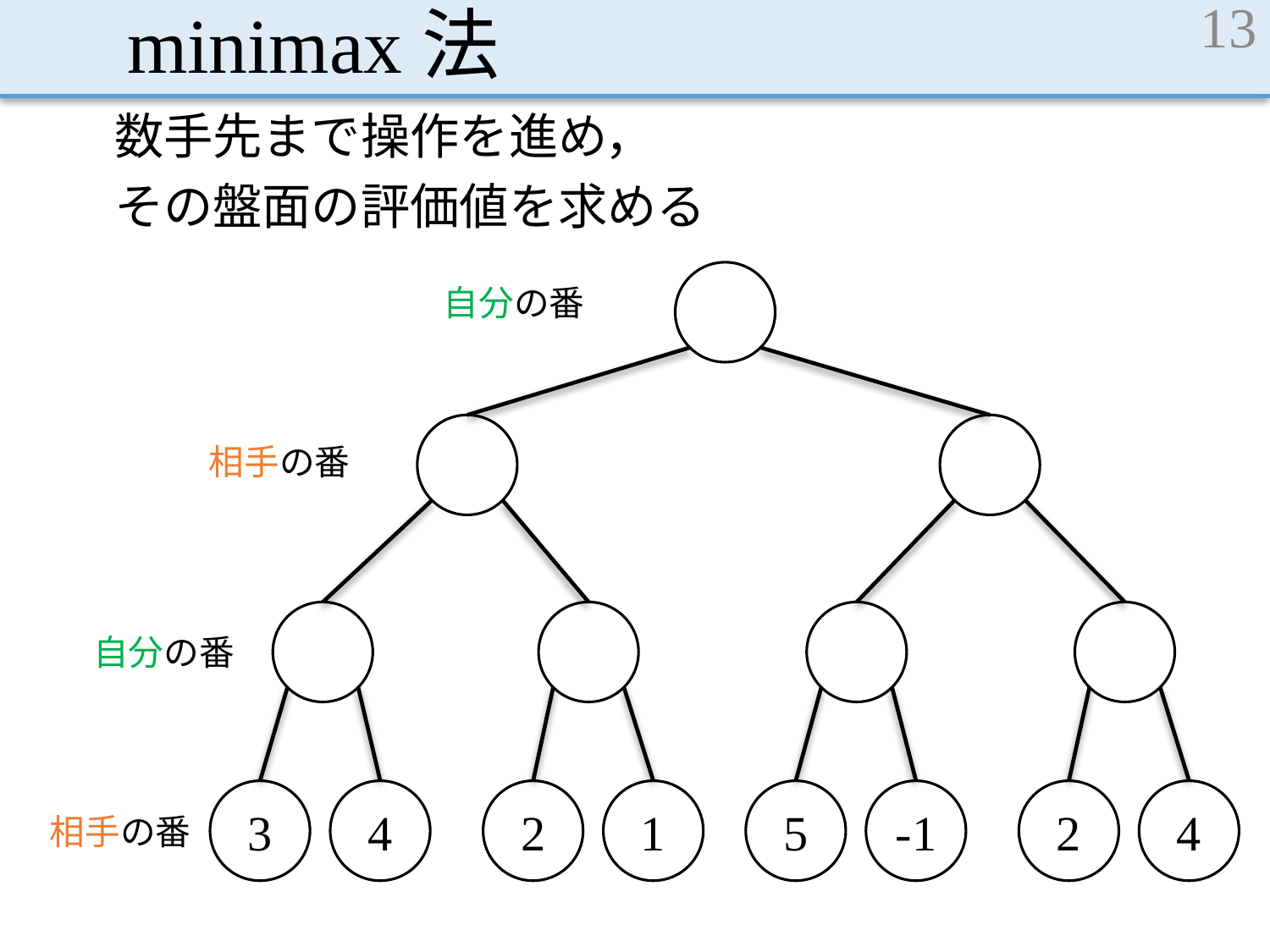

# minimax法
13
数手先まで操作を進め，
その盤面の評価値を求める

自分の番

相手の番

自分の番
3
4
2
1
5
-1
2
4
相手の番